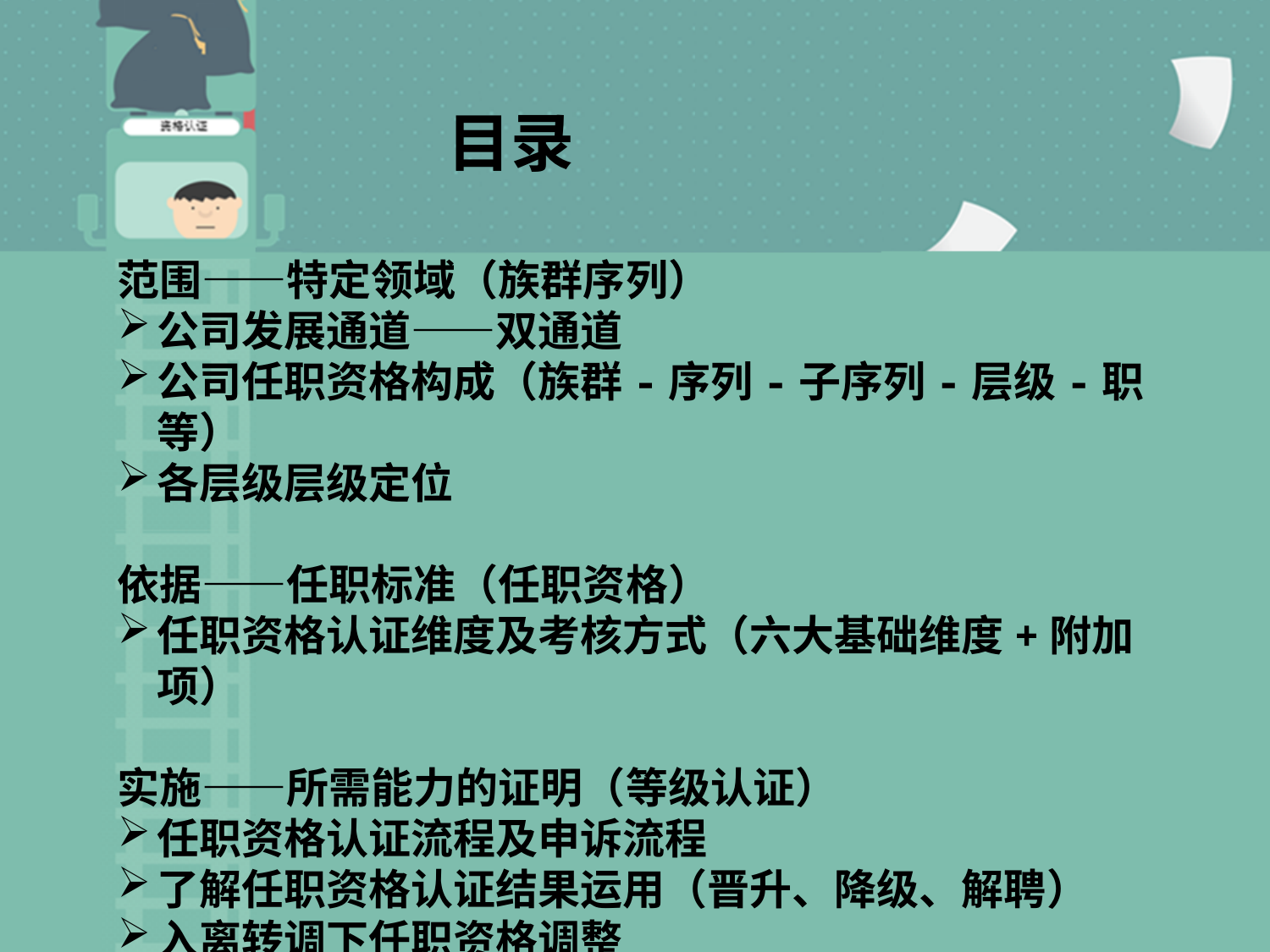

目录

范围——特定领域（族群序列）
公司发展通道——双通道
公司任职资格构成（族群-序列-子序列-层级-职等）
各层级层级定位

依据——任职标准（任职资格）
任职资格认证维度及考核方式（六大基础维度+附加项）

实施——所需能力的证明（等级认证）
任职资格认证流程及申诉流程
了解任职资格认证结果运用（晋升、降级、解聘）
入离转调下任职资格调整
常见问题